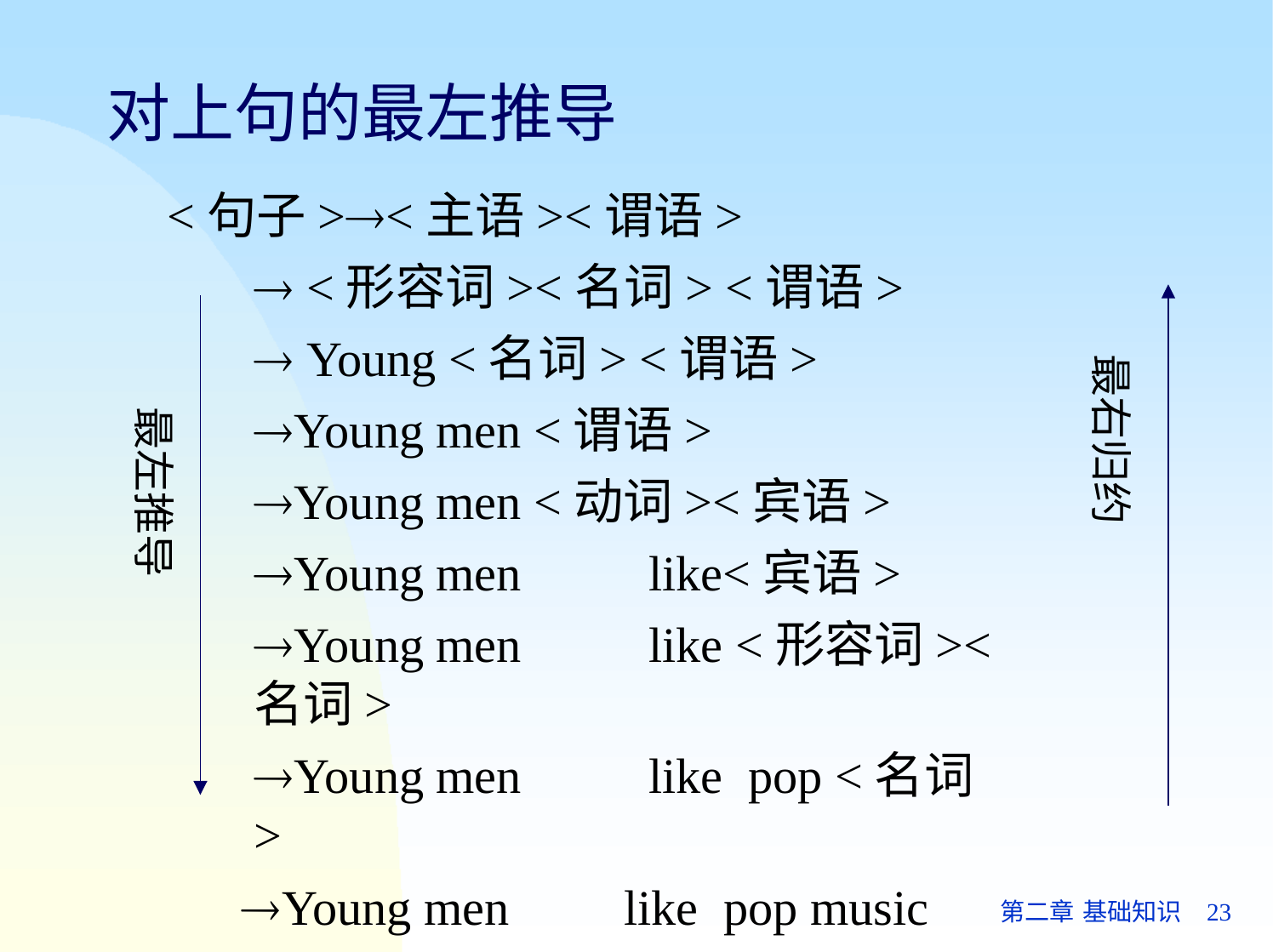

# 对上句的最左推导
<句子>→<主语><谓语>
→ <形容词><名词> <谓语>
→ Young <名词> <谓语>
→Young men <谓语>
→Young men <动词><宾语>
→Young men	like<宾语>
→Young men	like <形容词><名词>
→Young men	like	pop <名词>
→Young men	like	pop music

最右归约
最左推导

第二章 基础知识	23